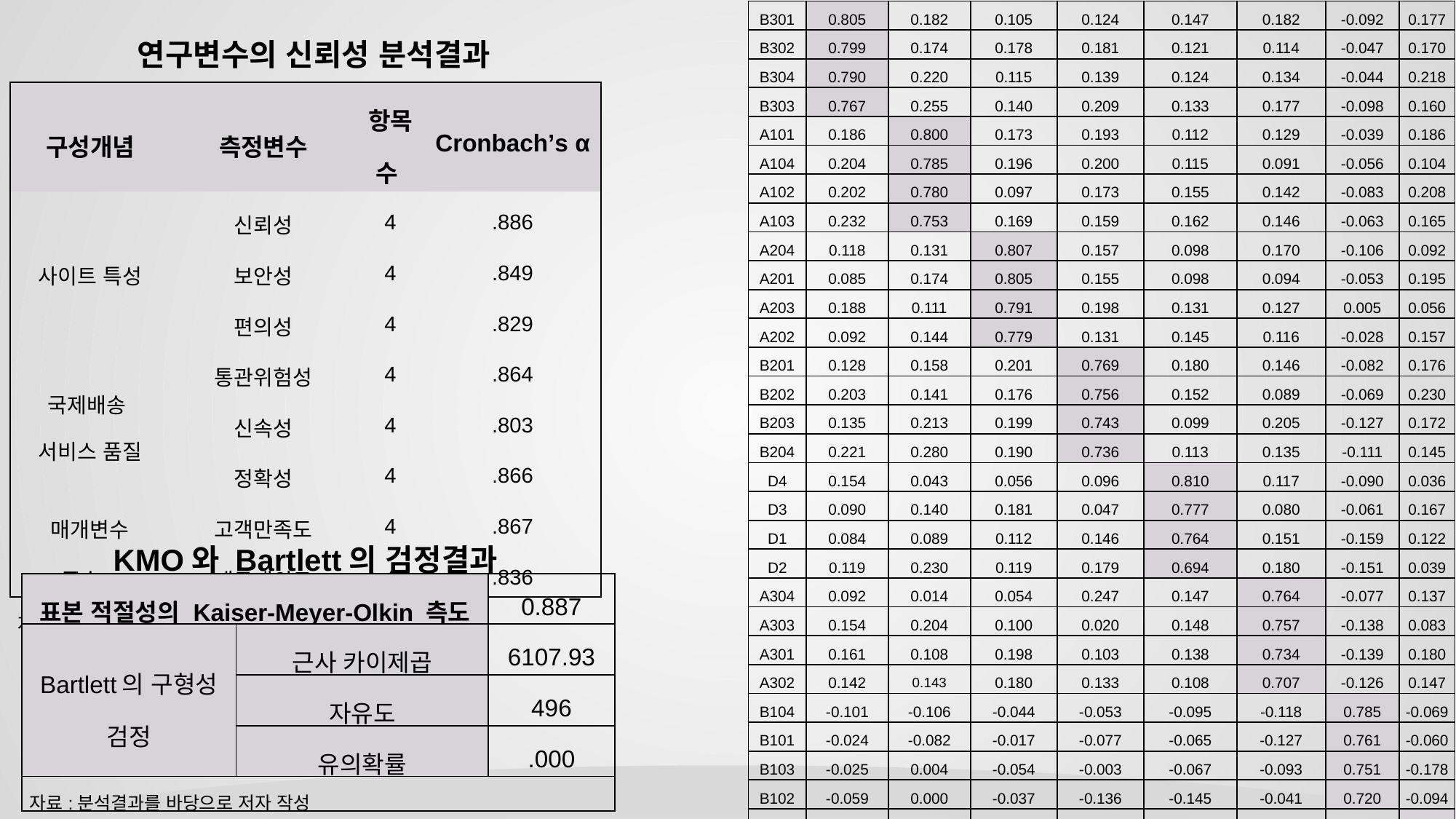

연구변수의 신뢰성 분석결과
| B301 | 0.805 | 0.182 | 0.105 | 0.124 | 0.147 | 0.182 | -0.092 | 0.177 |
| --- | --- | --- | --- | --- | --- | --- | --- | --- |
| B302 | 0.799 | 0.174 | 0.178 | 0.181 | 0.121 | 0.114 | -0.047 | 0.170 |
| B304 | 0.790 | 0.220 | 0.115 | 0.139 | 0.124 | 0.134 | -0.044 | 0.218 |
| B303 | 0.767 | 0.255 | 0.140 | 0.209 | 0.133 | 0.177 | -0.098 | 0.160 |
| A101 | 0.186 | 0.800 | 0.173 | 0.193 | 0.112 | 0.129 | -0.039 | 0.186 |
| A104 | 0.204 | 0.785 | 0.196 | 0.200 | 0.115 | 0.091 | -0.056 | 0.104 |
| A102 | 0.202 | 0.780 | 0.097 | 0.173 | 0.155 | 0.142 | -0.083 | 0.208 |
| A103 | 0.232 | 0.753 | 0.169 | 0.159 | 0.162 | 0.146 | -0.063 | 0.165 |
| A204 | 0.118 | 0.131 | 0.807 | 0.157 | 0.098 | 0.170 | -0.106 | 0.092 |
| A201 | 0.085 | 0.174 | 0.805 | 0.155 | 0.098 | 0.094 | -0.053 | 0.195 |
| A203 | 0.188 | 0.111 | 0.791 | 0.198 | 0.131 | 0.127 | 0.005 | 0.056 |
| A202 | 0.092 | 0.144 | 0.779 | 0.131 | 0.145 | 0.116 | -0.028 | 0.157 |
| B201 | 0.128 | 0.158 | 0.201 | 0.769 | 0.180 | 0.146 | -0.082 | 0.176 |
| B202 | 0.203 | 0.141 | 0.176 | 0.756 | 0.152 | 0.089 | -0.069 | 0.230 |
| B203 | 0.135 | 0.213 | 0.199 | 0.743 | 0.099 | 0.205 | -0.127 | 0.172 |
| B204 | 0.221 | 0.280 | 0.190 | 0.736 | 0.113 | 0.135 | -0.111 | 0.145 |
| D4 | 0.154 | 0.043 | 0.056 | 0.096 | 0.810 | 0.117 | -0.090 | 0.036 |
| D3 | 0.090 | 0.140 | 0.181 | 0.047 | 0.777 | 0.080 | -0.061 | 0.167 |
| D1 | 0.084 | 0.089 | 0.112 | 0.146 | 0.764 | 0.151 | -0.159 | 0.122 |
| D2 | 0.119 | 0.230 | 0.119 | 0.179 | 0.694 | 0.180 | -0.151 | 0.039 |
| A304 | 0.092 | 0.014 | 0.054 | 0.247 | 0.147 | 0.764 | -0.077 | 0.137 |
| A303 | 0.154 | 0.204 | 0.100 | 0.020 | 0.148 | 0.757 | -0.138 | 0.083 |
| A301 | 0.161 | 0.108 | 0.198 | 0.103 | 0.138 | 0.734 | -0.139 | 0.180 |
| A302 | 0.142 | 0.143 | 0.180 | 0.133 | 0.108 | 0.707 | -0.126 | 0.147 |
| B104 | -0.101 | -0.106 | -0.044 | -0.053 | -0.095 | -0.118 | 0.785 | -0.069 |
| B101 | -0.024 | -0.082 | -0.017 | -0.077 | -0.065 | -0.127 | 0.761 | -0.060 |
| B103 | -0.025 | 0.004 | -0.054 | -0.003 | -0.067 | -0.093 | 0.751 | -0.178 |
| B102 | -0.059 | 0.000 | -0.037 | -0.136 | -0.145 | -0.041 | 0.720 | -0.094 |
| C1 | 0.274 | 0.219 | 0.102 | 0.264 | 0.084 | 0.175 | -0.168 | 0.737 |
| C4 | 0.188 | 0.210 | 0.179 | 0.222 | 0.139 | 0.165 | -0.177 | 0.728 |
| C3 | 0.204 | 0.191 | 0.229 | 0.220 | 0.146 | 0.174 | -0.162 | 0.682 |
| C2 | 0.269 | 0.199 | 0.193 | 0.159 | 0.142 | 0.246 | -0.201 | 0.652 |
| 구성개념 | 측정변수 | 항목수 | Cronbachʼs α |
| --- | --- | --- | --- |
| 사이트 특성 | 신뢰성 | 4 | .886 |
|  | 보안성 | 4 | .849 |
|  | 편의성 | 4 | .829 |
| 국제배송 서비스 품질 | 통관위험성 | 4 | .864 |
|  | 신속성 | 4 | .803 |
|  | 정확성 | 4 | .866 |
| 매개변수 | 고객만족도 | 4 | .867 |
| 종속2 | 재구매의도 | 4 | .836 |
| 자료: 분석결과를 바탕으로 저자 정리 |  |  |  |
KMO와 Bartlett의 검정결과
| 표본 적절성의 Kaiser-Meyer-Olkin 측도 |  | 0.887 |
| --- | --- | --- |
| Bartlett의 구형성 검정 | 근사 카이제곱 | 6107.93 |
|  | 자유도 | 496 |
|  | 유의확률 | .000 |
| 자료:분석결과를 바당으로 저자 작성 |  |  |